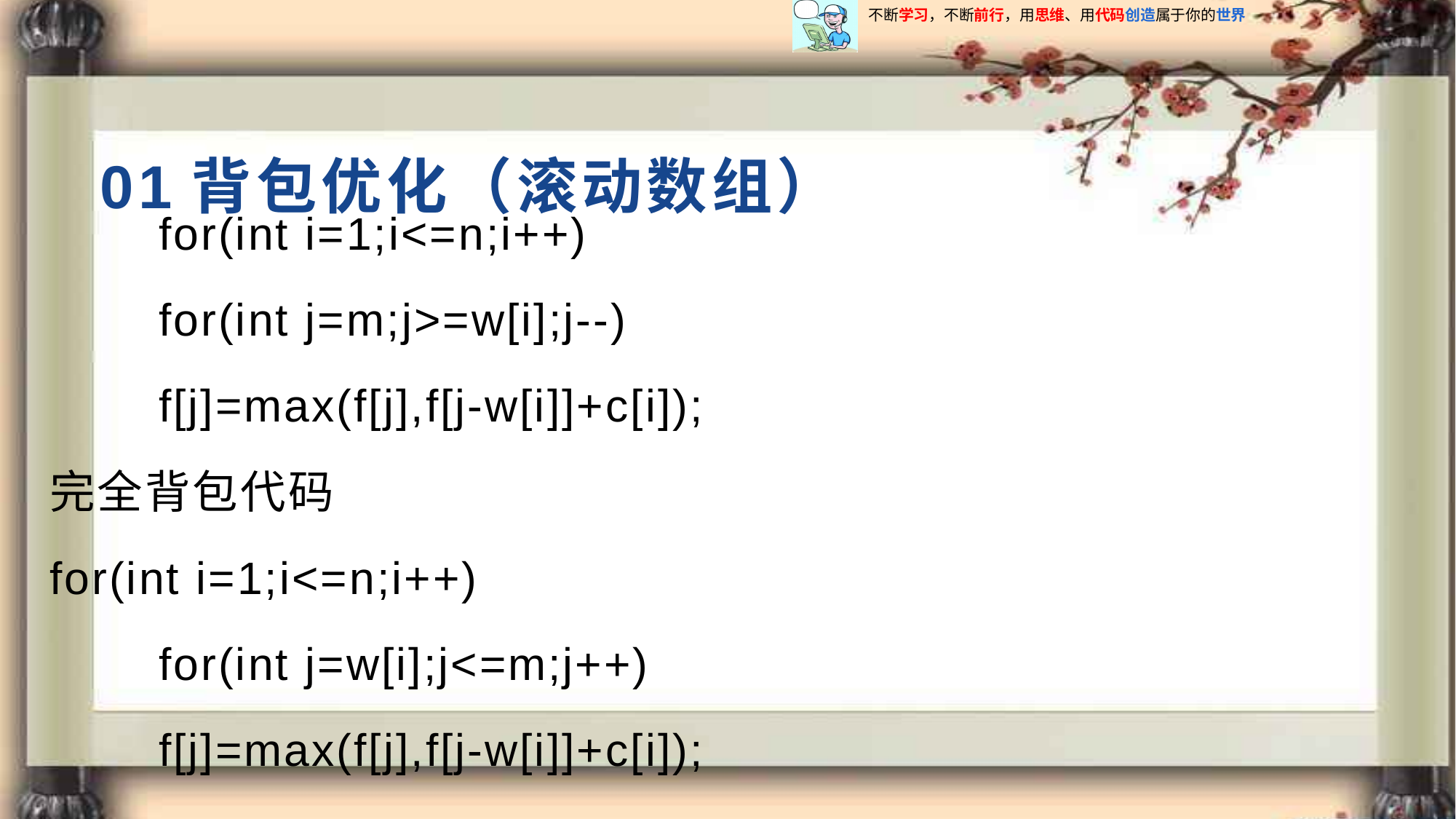

# 01背包优化（滚动数组）
	for(int i=1;i<=n;i++)
	for(int j=m;j>=w[i];j--)
	f[j]=max(f[j],f[j-w[i]]+c[i]);
完全背包代码
for(int i=1;i<=n;i++)
	for(int j=w[i];j<=m;j++)
	f[j]=max(f[j],f[j-w[i]]+c[i]);